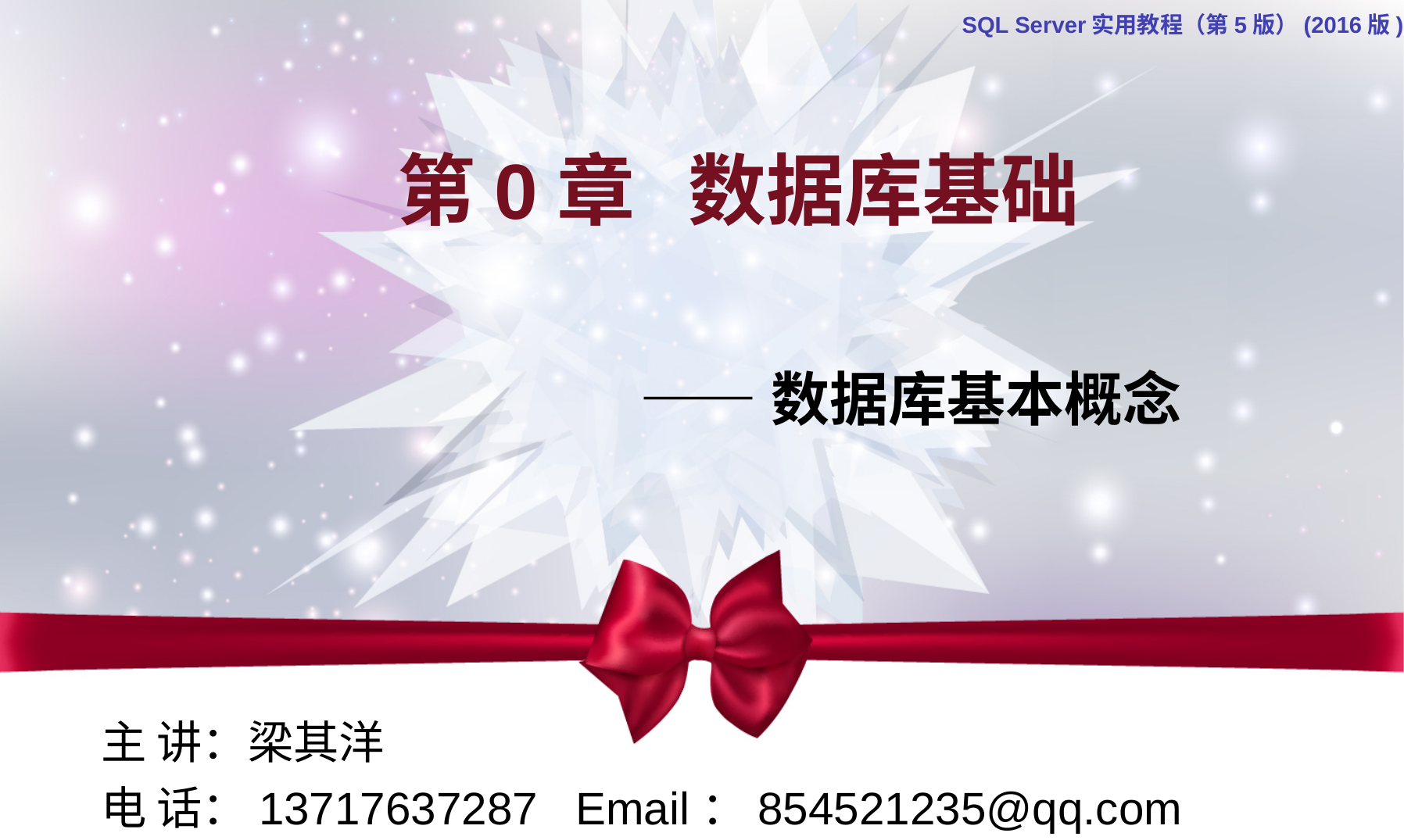

第0章   数据库基础
——数据库基本概念
主 讲：梁其洋
电 话：13717637287   Email：854521235@qq.com